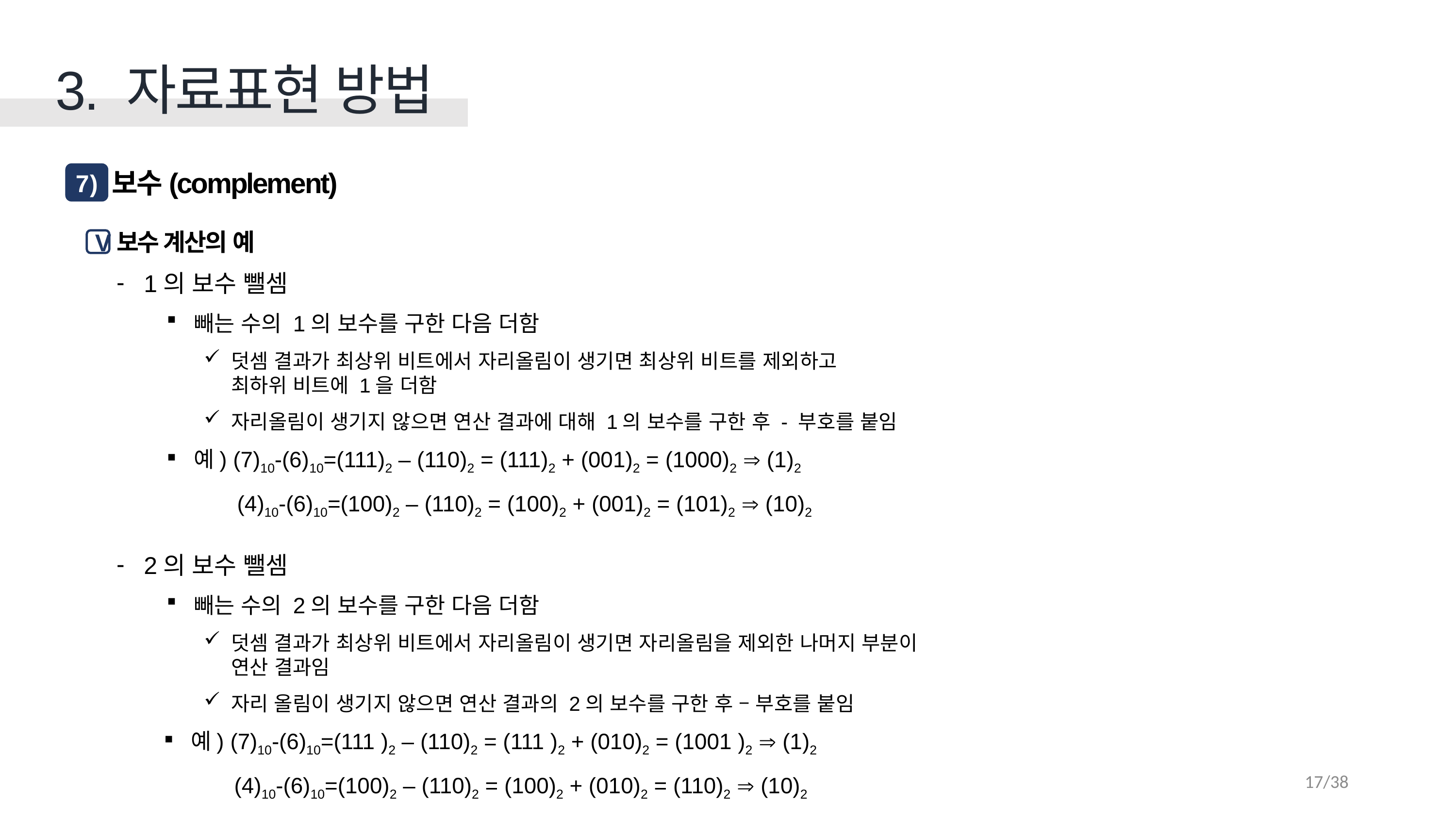

3. 자료표현 방법

보수(complement)
7 )
보수 계산의 예

1의 보수 뺄셈

빼는 수의 1의 보수를 구한 다음 더함

덧셈 결과가 최상위 비트에서 자리올림이 생기면 최상위 비트를 제외하고
최하위 비트에 1을 더함

자리올림이 생기지 않으면 연산 결과에 대해 1의 보수를 구한 후 - 부호를 붙임

예) (7)10-(6)10=(111)2 – (110)2 = (111)2 + (001)2 = (1000)2 ⇒ (1)2

       (4)10-(6)10=(100)2 – (110)2 = (​100)2 + (001)2 = (101)2 ⇒ (10)2

2의 보수 뺄셈

빼는 수의 2의 보수를 구한 다음 더함

덧셈 결과가 최상위 비트에서 자리올림이 생기면 자리올림을 제외한 나머지 부분이
연산 결과임

자리 올림이 생기지 않으면 연산 결과의 2의 보수를 구한 후 – 부호를 붙임

예) (7)10-(6)10=(111 )2 – (110)2 = (111 )2 + (010)2 = (1001 )2 ⇒ (1)2

       (4)10-(6)10=(1​00)2 – (110)2 = (100)2 + (010)2 = (110)2 ⇒ (10)2
V
17/38